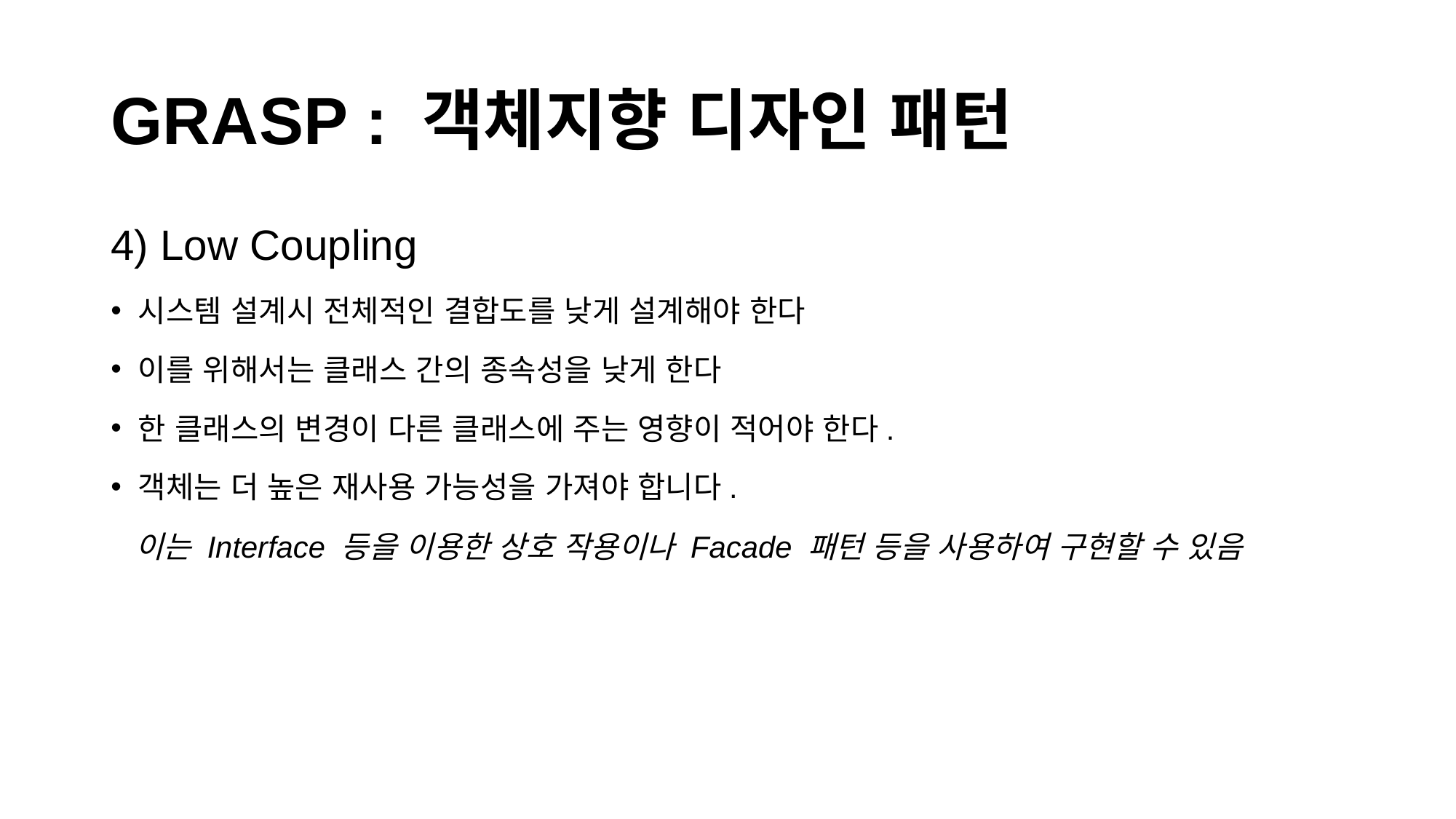

# GRASP : 객체지향 디자인 패턴
4) Low Coupling
시스템 설계시 전체적인 결합도를 낮게 설계해야 한다
이를 위해서는 클래스 간의 종속성을 낮게 한다
한 클래스의 변경이 다른 클래스에 주는 영향이 적어야 한다.
객체는 더 높은 재사용 가능성을 가져야 합니다.
  이는 Interface 등을 이용한 상호 작용이나 Facade 패턴 등을 사용하여 구현할 수 있음